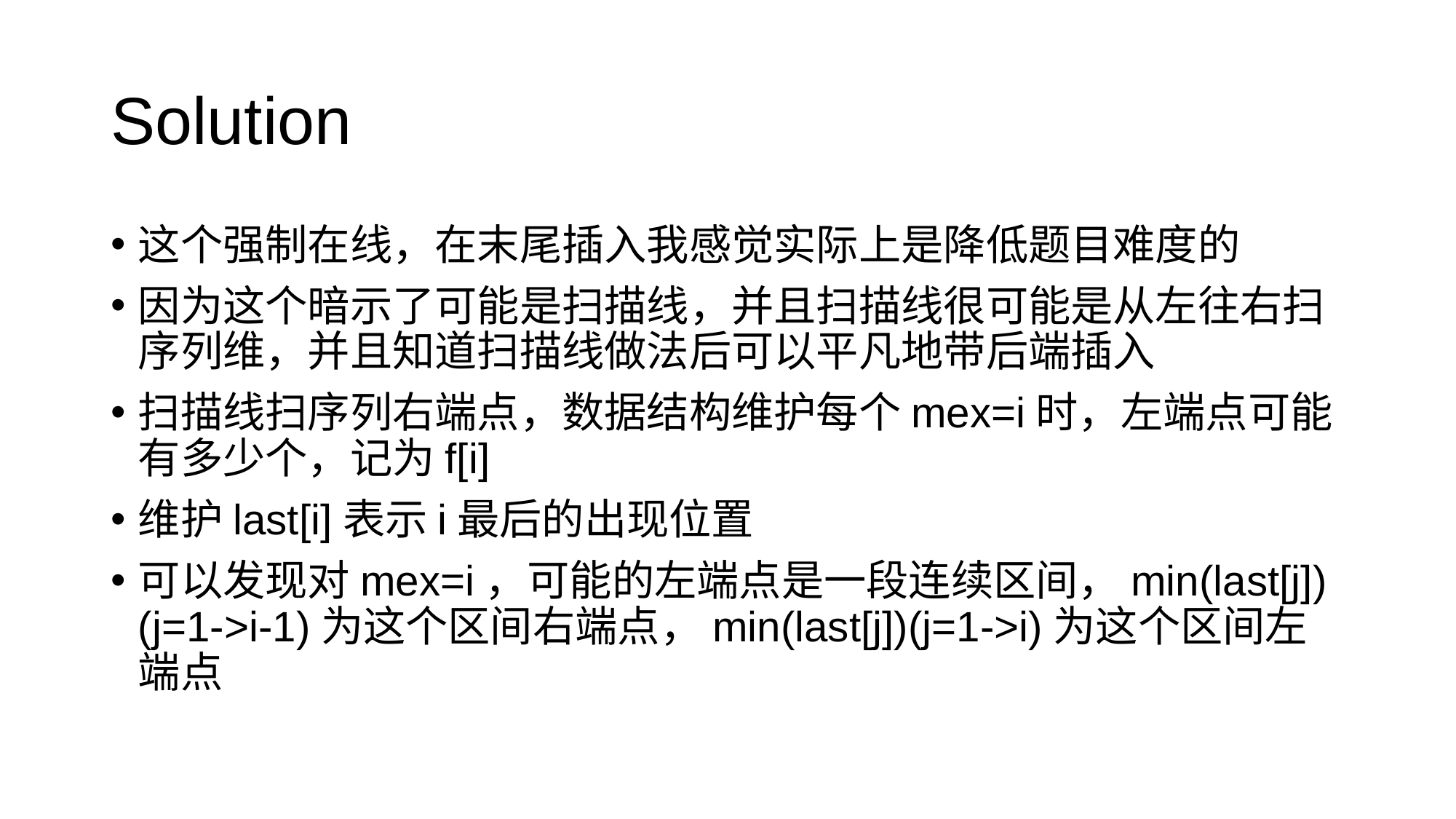

# Solution
这个强制在线，在末尾插入我感觉实际上是降低题目难度的
因为这个暗示了可能是扫描线，并且扫描线很可能是从左往右扫序列维，并且知道扫描线做法后可以平凡地带后端插入
扫描线扫序列右端点，数据结构维护每个mex=i时，左端点可能有多少个，记为f[i]
维护last[i]表示i最后的出现位置
可以发现对mex=i，可能的左端点是一段连续区间，min(last[j])(j=1->i-1)为这个区间右端点，min(last[j])(j=1->i)为这个区间左端点